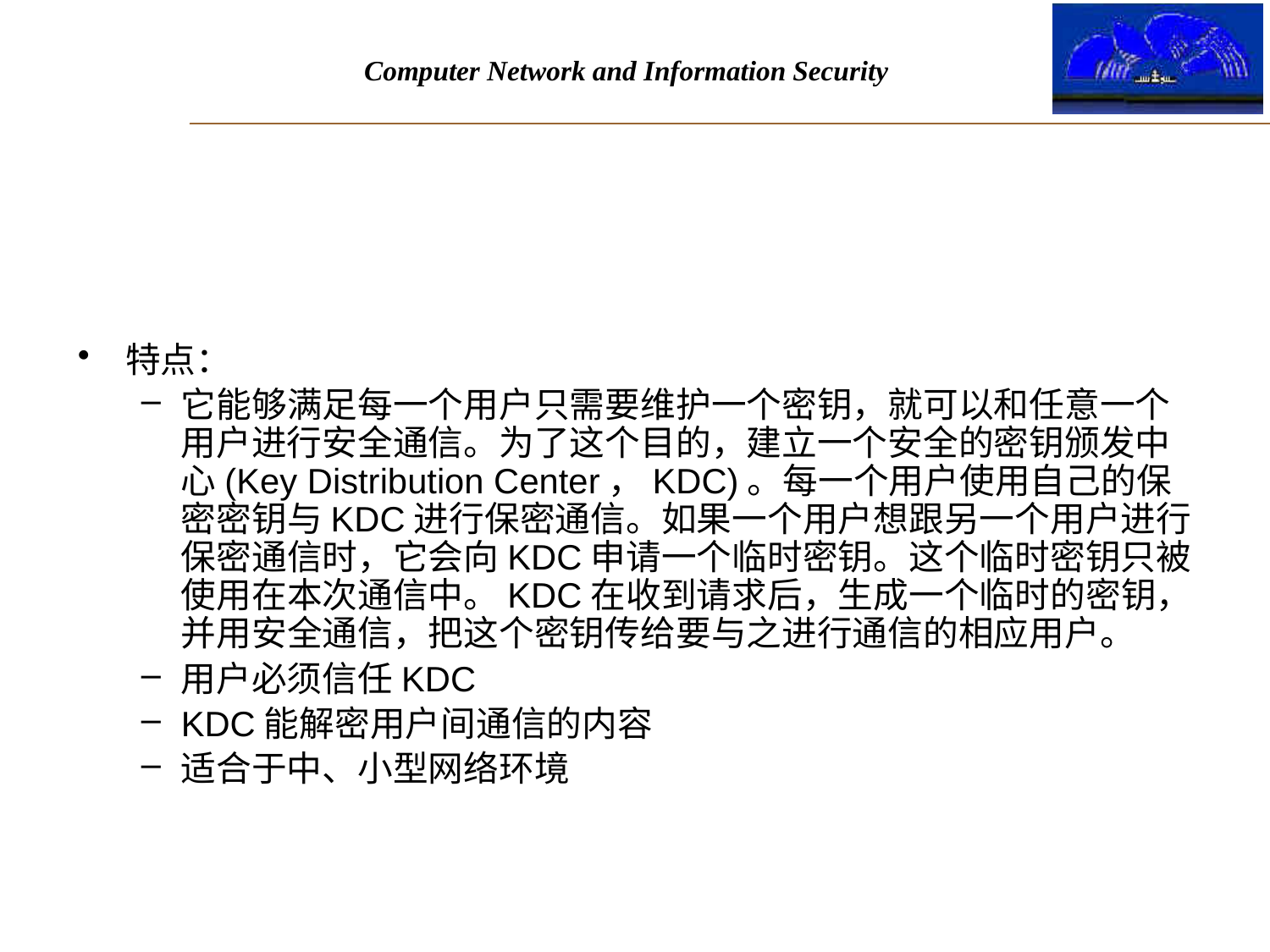

#
特点：
它能够满足每一个用户只需要维护一个密钥，就可以和任意一个用户进行安全通信。为了这个目的，建立一个安全的密钥颁发中心(Key Distribution Center，KDC)。每一个用户使用自己的保密密钥与KDC进行保密通信。如果一个用户想跟另一个用户进行保密通信时，它会向KDC申请一个临时密钥。这个临时密钥只被使用在本次通信中。KDC在收到请求后，生成一个临时的密钥，并用安全通信，把这个密钥传给要与之进行通信的相应用户。
用户必须信任KDC
KDC能解密用户间通信的内容
适合于中、小型网络环境